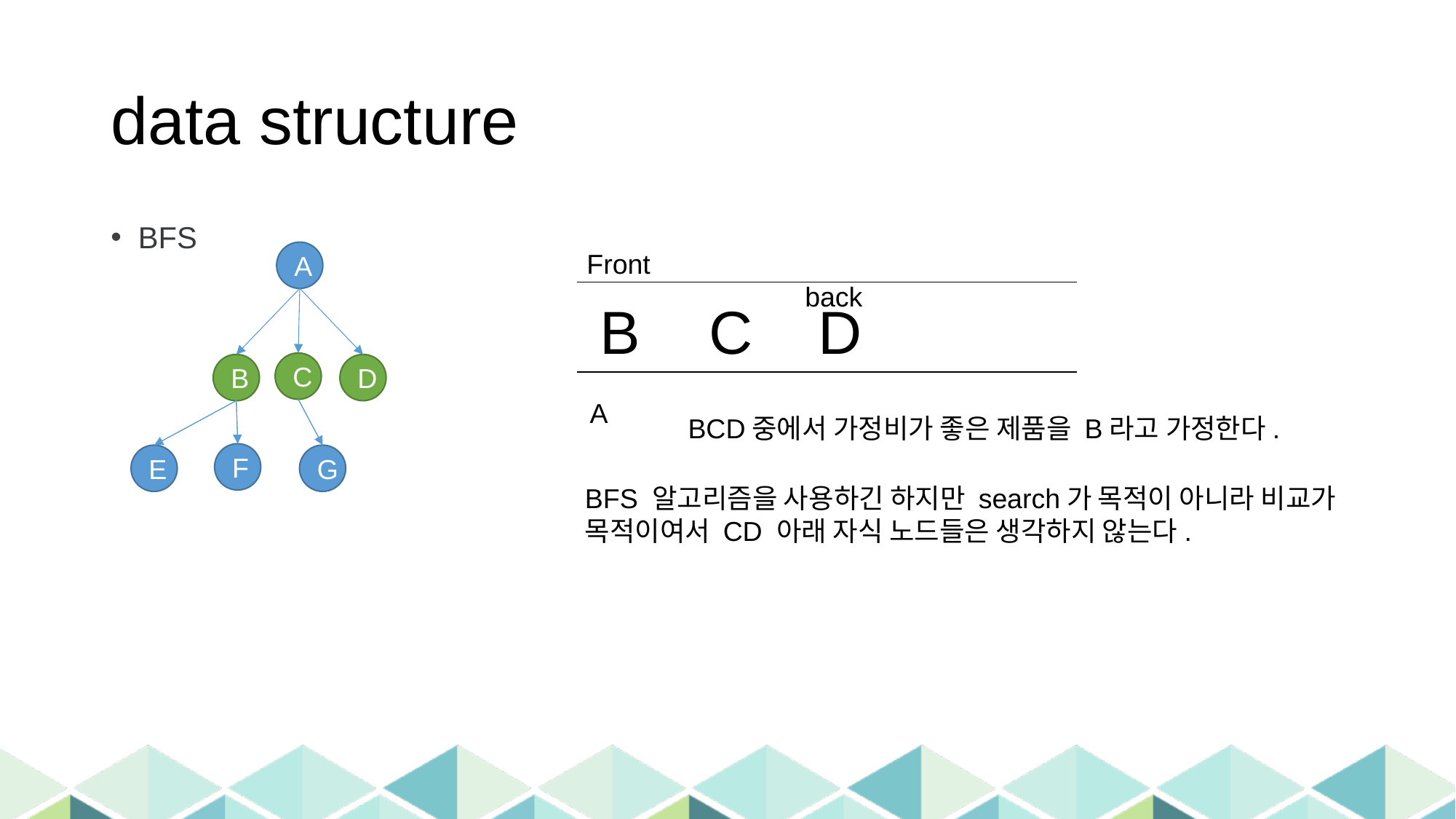

# data structure
BFS

Front						back
A
|  |
| --- |
B	C	D
C
B
D
A
BCD중에서 가정비가 좋은 제품을 B라고 가정한다.
F
E
G
BFS 알고리즘을 사용하긴 하지만 search가 목적이 아니라 비교가
목적이여서 CD 아래 자식 노드들은 생각하지 않는다.